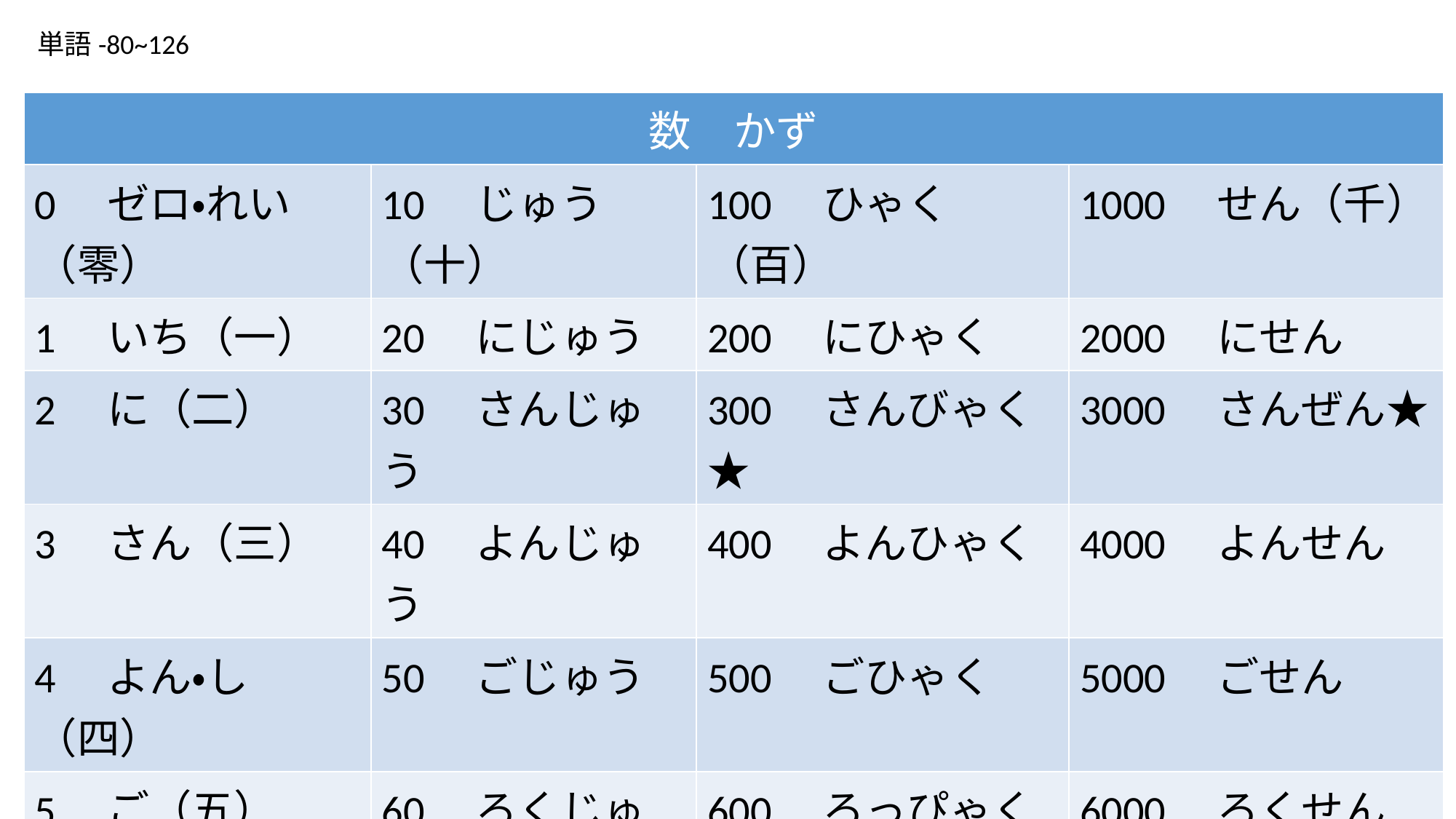

単語-80~126
| 数　かず |  |  |  |
| --- | --- | --- | --- |
| 0　ゼロ・れい（零） | 10　じゅう（十） | 100　ひゃく（百） | 1000　せん（千） |
| 1　いち（一） | 20　にじゅう | 200　にひゃく | 2000　にせん |
| 2　に（二） | 30　さんじゅう | 300　さんびゃく★ | 3000　さんぜん★ |
| 3　さん（三） | 40　よんじゅう | 400　よんひゃく | 4000　よんせん |
| 4　よん・し（四） | 50　ごじゅう | 500　ごひゃく | 5000　ごせん |
| 5　ご（五） | 60　ろくじゅう | 600　ろっぴゃく★ | 6000　ろくせん |
| 6　ろく（六） | 70　ななじゅう | ななひゃく | 7000　ななせん |
| 7　なな・しち（七） | 80　はちじゅう | 800　はっぴゃく★ | 8000　はっせん★ |
| 8　はち（八） | 90　きゅうじゅう | 900　きゅうひゃく | 9000　きゅうせん |
| 9　きゅう・く（九） |  |  |  |